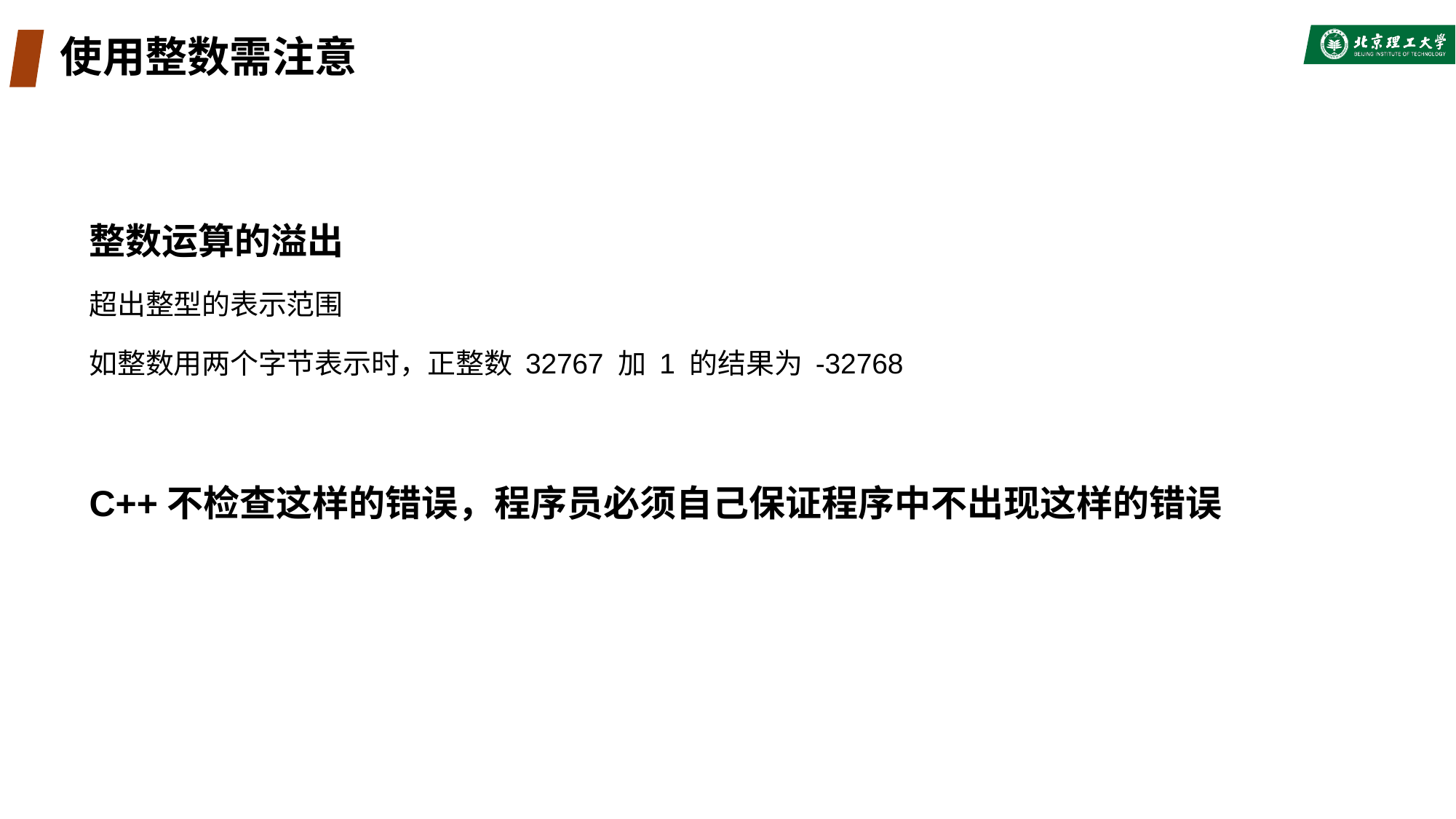

# 使用整数需注意
整数运算的溢出
超出整型的表示范围
如整数用两个字节表示时，正整数 32767 加 1 的结果为 -32768

C++不检查这样的错误，程序员必须自己保证程序中不出现这样的错误